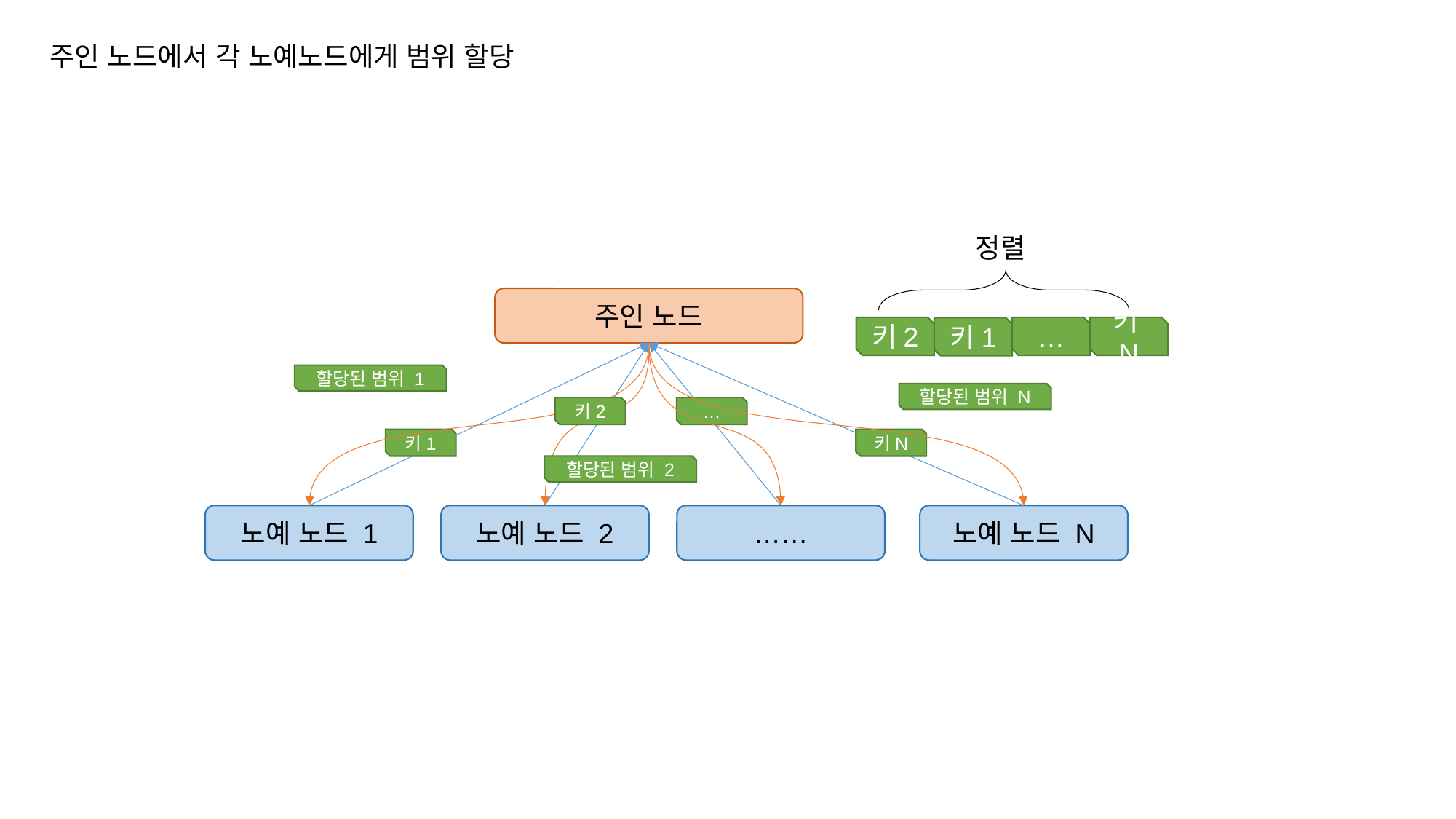

주인 노드에서 각 노예노드에게 범위 할당
정렬

키N
…
키2
키1
주인 노드
할당된 범위 1
할당된 범위 N
키2
…
키1
키N
할당된 범위 2
노예 노드 1
노예 노드 2
……
노예 노드 N